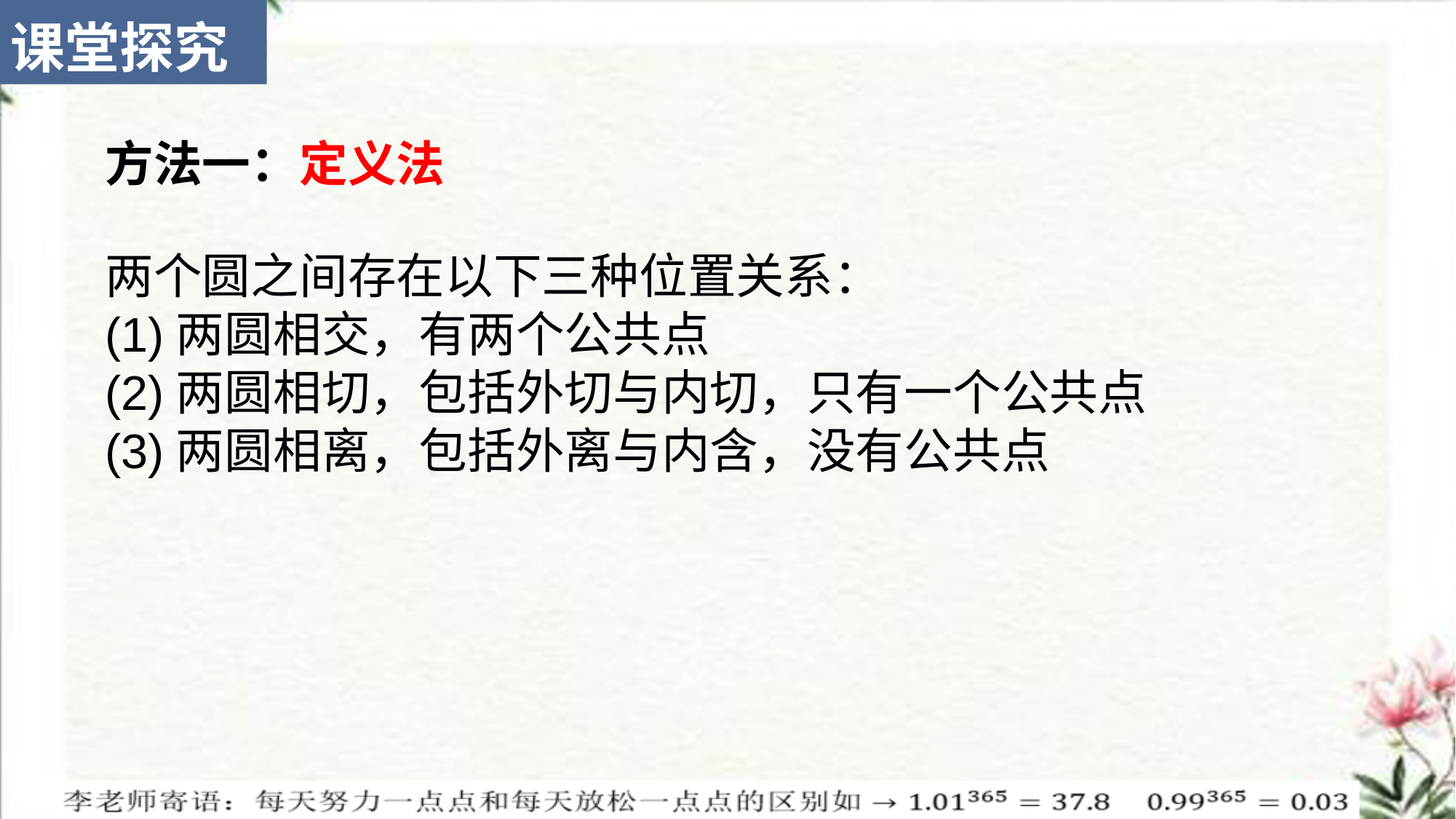

课堂探究
方法一：定义法
两个圆之间存在以下三种位置关系：
(1)两圆相交，有两个公共点
(2)两圆相切，包括外切与内切，只有一个公共点
(3)两圆相离，包括外离与内含，没有公共点